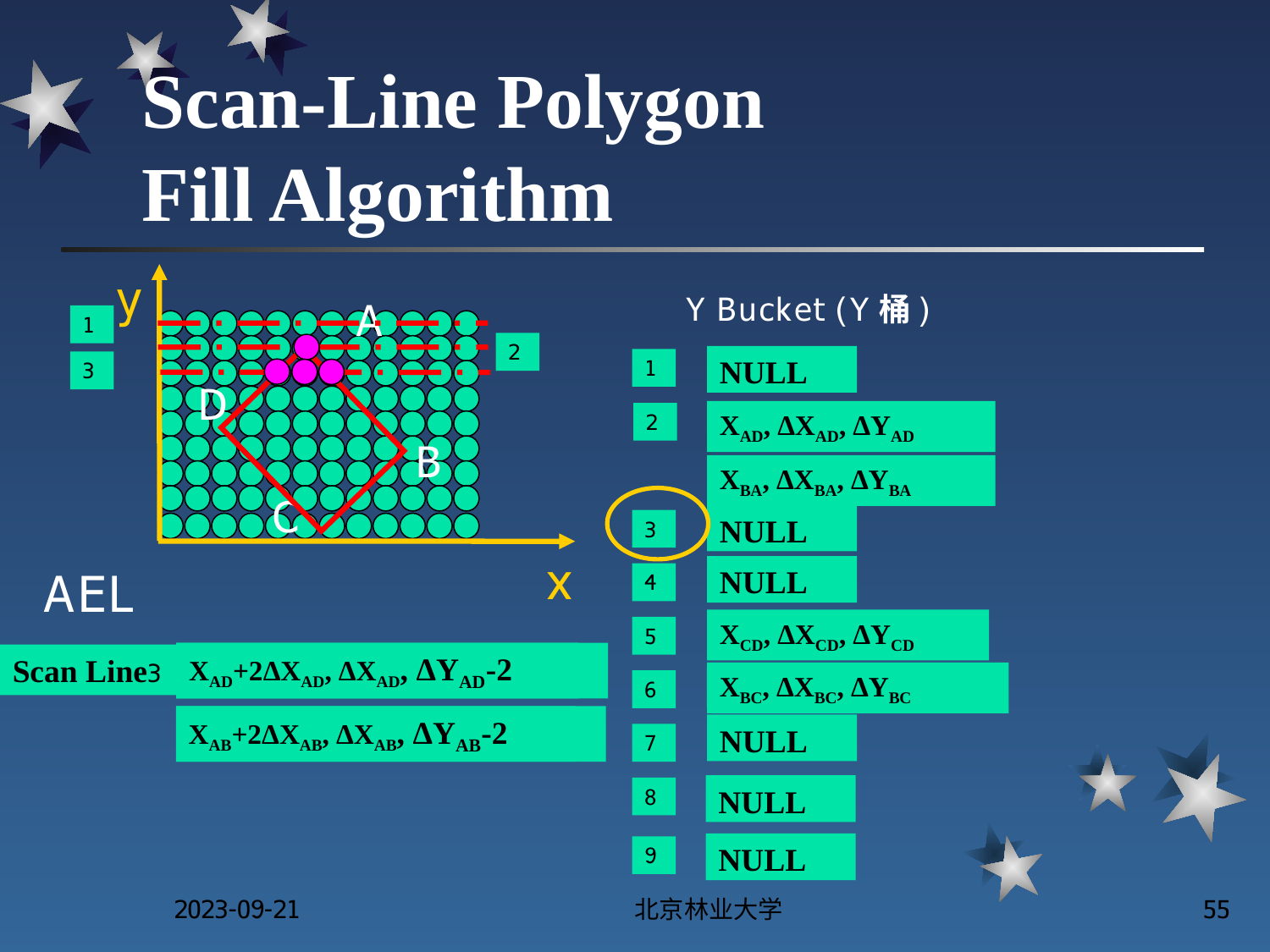

# Scan-Line Polygon Fill Algorithm
y

x
Y Bucket (Y桶)
A
1

2

NULL

1
3

D

XAD, ΔXAD, ΔYAD
AD
2

B

XBA, ΔXBA, ΔYBA
AB

C

NULL
3

NULL
AEL
4
XCD, ΔXCD, ΔYCD
CD
5
XAD+ΔXAD, ΔXAD, ΔYAD-1
XAD+2ΔXAD, ΔXAD, ΔYAD-2
Scan Line3
XBC, ΔXBC, ΔYBC
BC
BC
6
XAB+ΔXAB, ΔXAB, ΔYAB-1
XAB+2ΔXAB, ΔXAB, ΔYAB-2
NULL
7
NULL
8
NULL
9
2023-09-21
北京林业大学
55